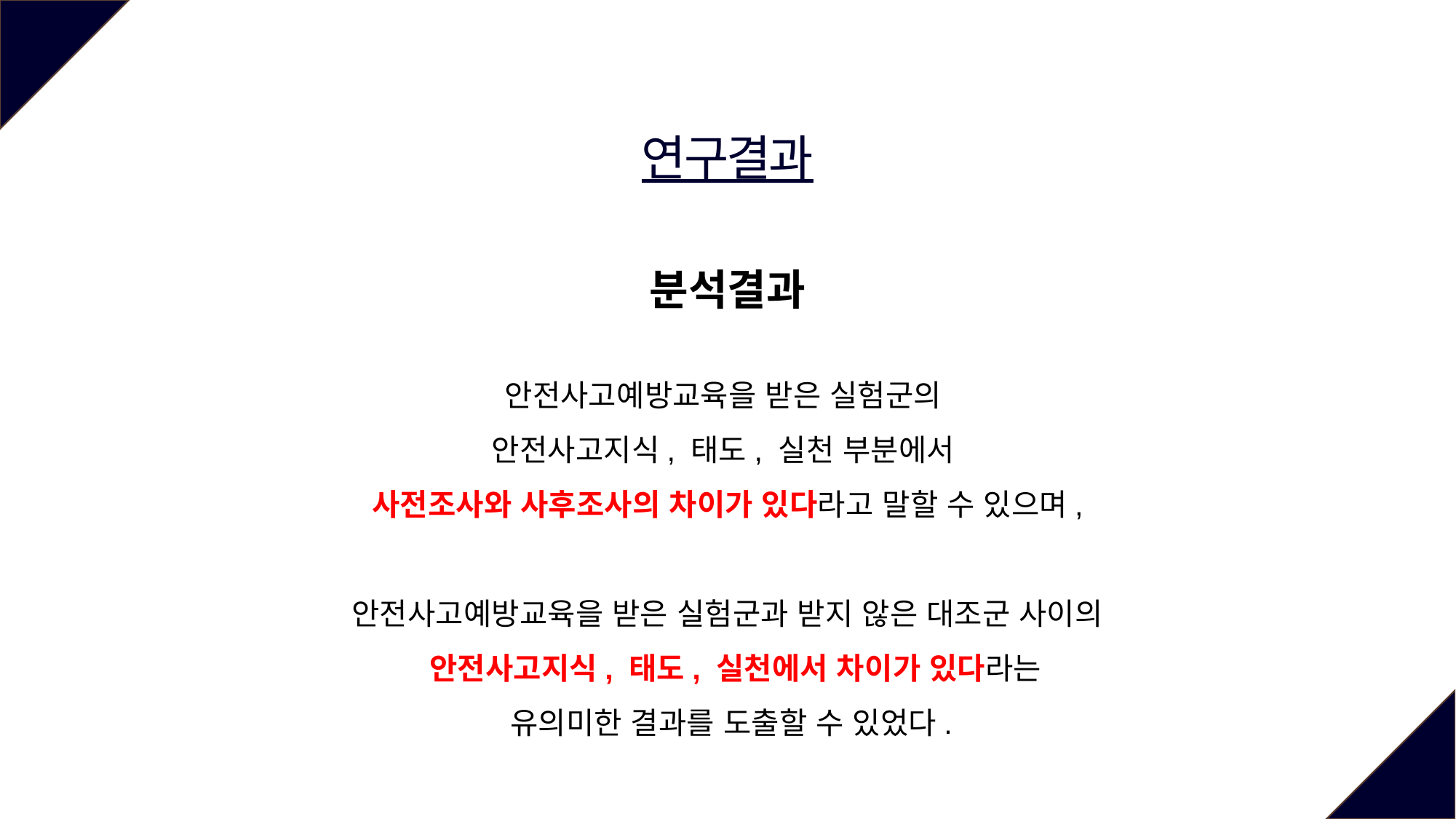

연구결과
분석결과

안전사고예방교육을 받은 실험군의
안전사고지식, 태도, 실천 부분에서
사전조사와 사후조사의 차이가 있다라고 말할 수 있으며,

안전사고예방교육을 받은 실험군과 받지 않은 대조군 사이의
 안전사고지식, 태도, 실천에서 차이가 있다라는
 유의미한 결과를 도출할 수 있었다.